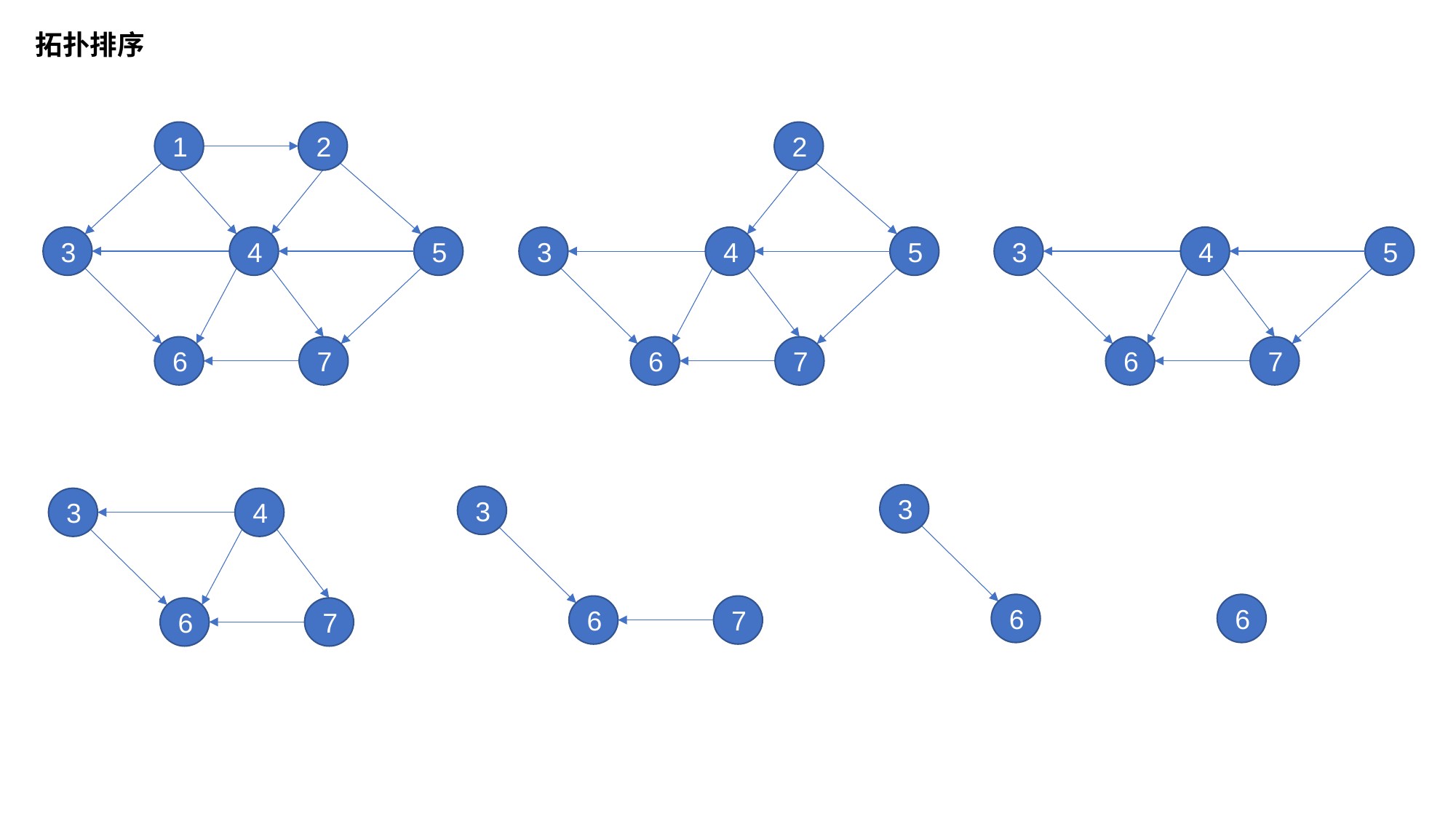

拓扑排序
1
2
2
3
4
5
3
4
5
3
4
5
6
7
6
7
6
7
3
3
3
4
6
6
6
7
6
7